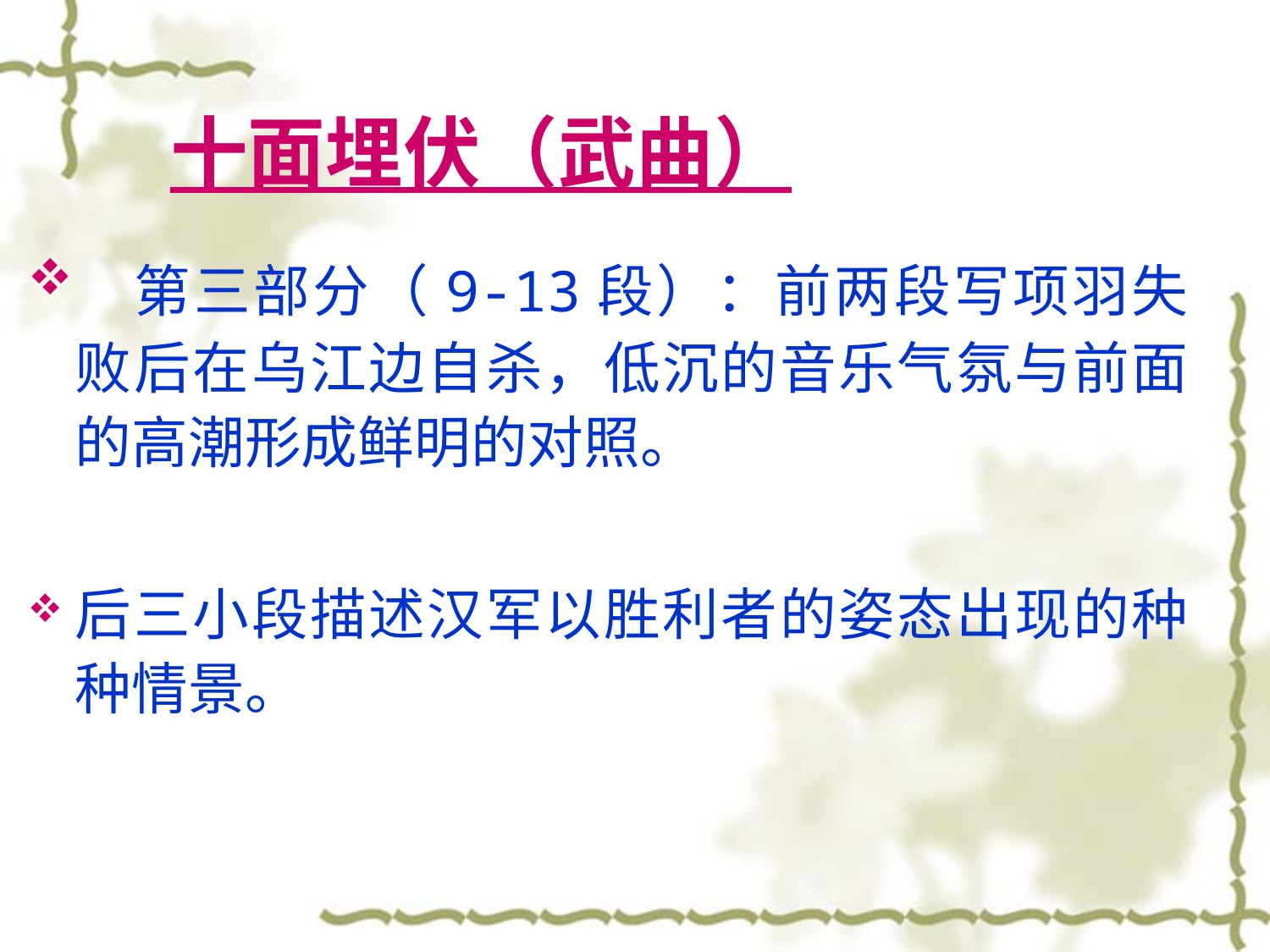

#
          十面埋伏（武曲）
  第三部分（9-13段）：前两段写项羽失败后在乌江边自杀，低沉的音乐气氛与前面的高潮形成鲜明的对照。

后三小段描述汉军以胜利者的姿态出现的种种情景。